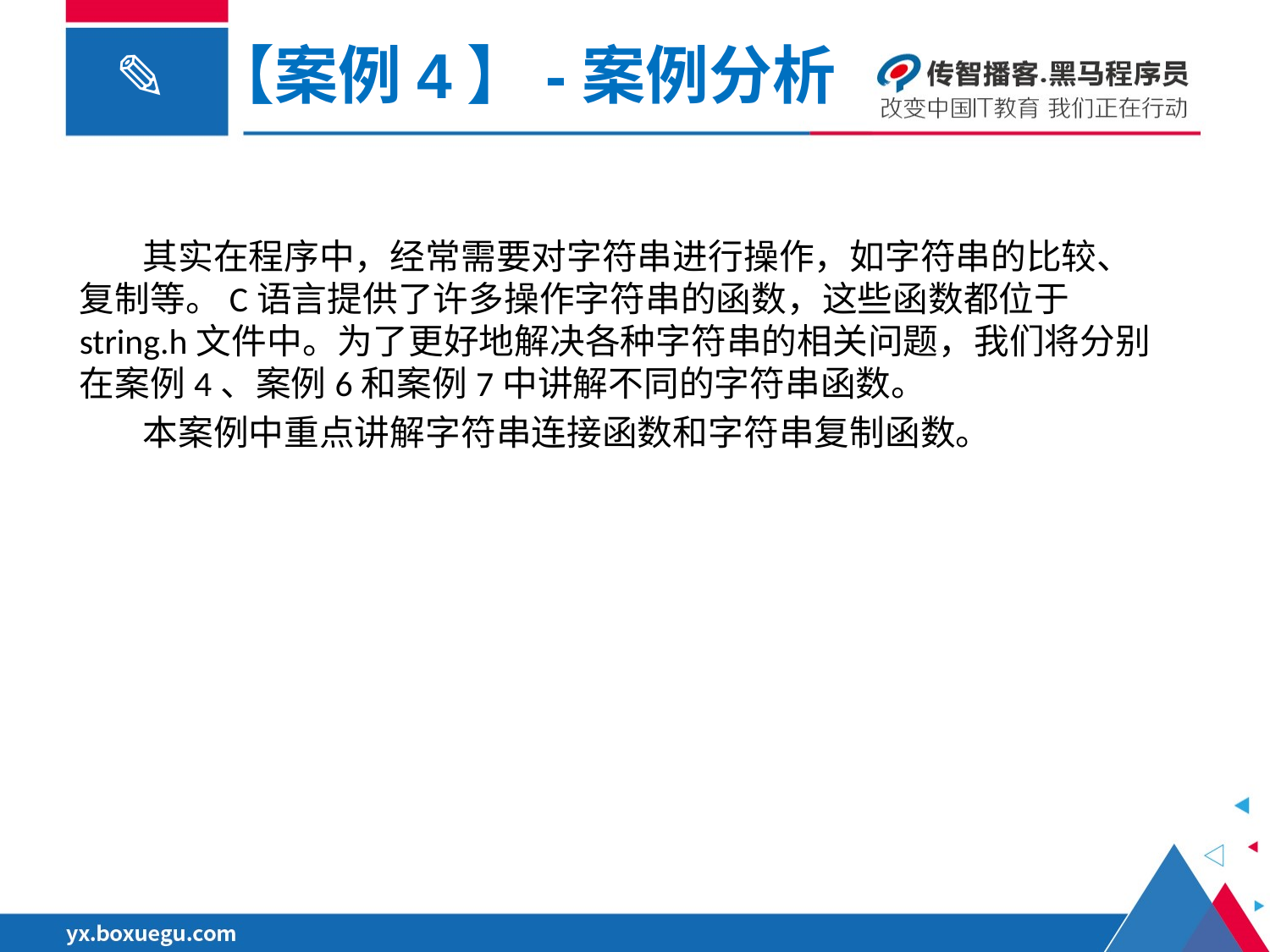

【案例4】-案例分析
       其实在程序中，经常需要对字符串进行操作，如字符串的比较、复制等。C语言提供了许多操作字符串的函数，这些函数都位于string.h文件中。为了更好地解决各种字符串的相关问题，我们将分别在案例4、案例6和案例7中讲解不同的字符串函数。
       本案例中重点讲解字符串连接函数和字符串复制函数。